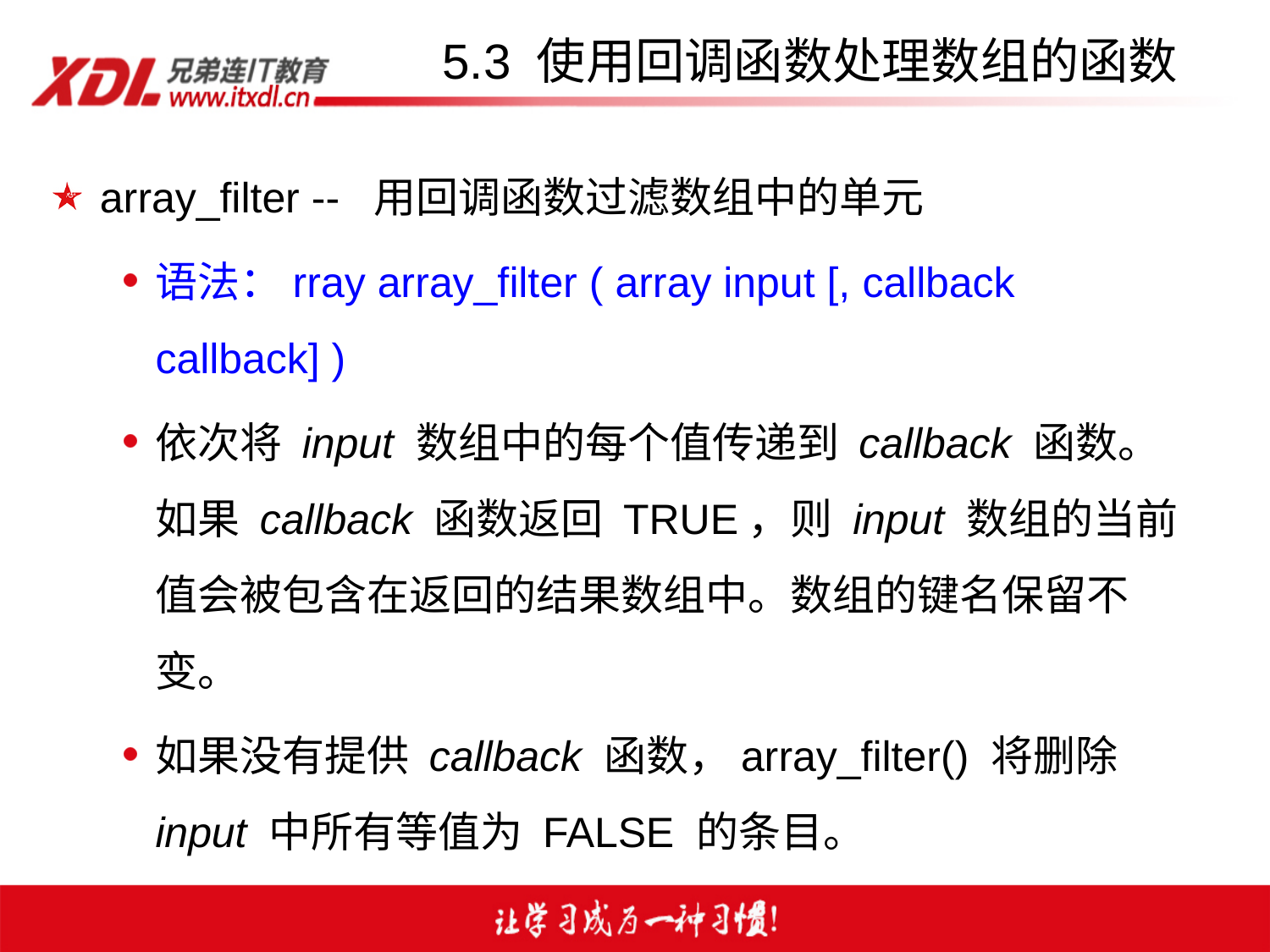

# 5.3 使用回调函数处理数组的函数
array_filter --  用回调函数过滤数组中的单元
语法：rray array_filter ( array input [, callback callback] )
依次将 input 数组中的每个值传递到 callback 函数。如果 callback 函数返回 TRUE，则 input 数组的当前值会被包含在返回的结果数组中。数组的键名保留不变。
如果没有提供 callback 函数，array_filter() 将删除 input 中所有等值为 FALSE 的条目。